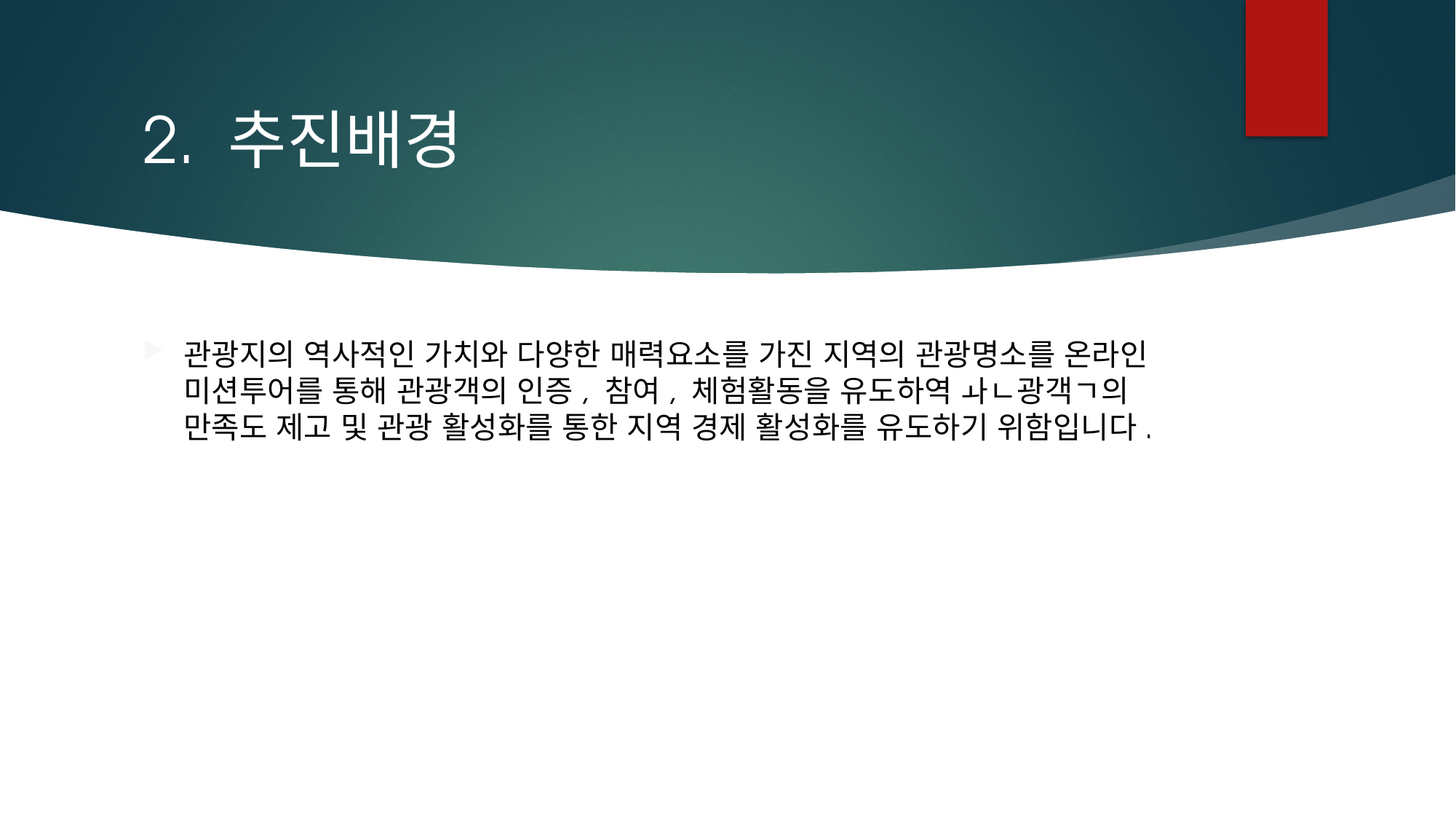

# 2. 추진배경

관광지의 역사적인 가치와 다양한 매력요소를 가진 지역의 관광명소를 온라인 미션투어를 통해 관광객의 인증, 참여, 체험활동을 유도하역 ㅘㄴ광객ㄱ의 만족도 제고 및 관광 활성화를 통한 지역 경제 활성화를 유도하기 위함입니다.